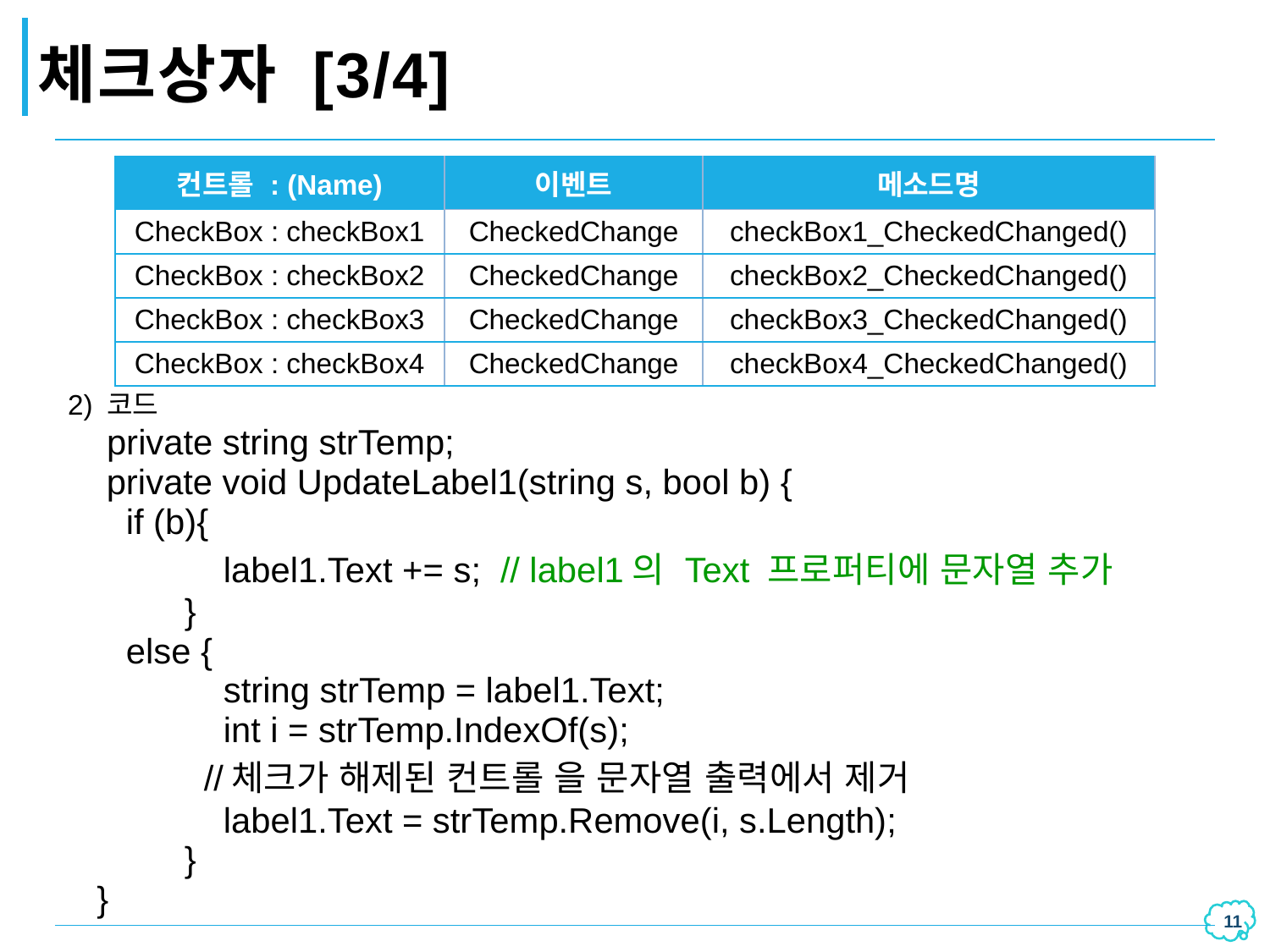

# 체크상자 [3/4]
| 2) 코드 private string strTemp; private void UpdateLabel1(string s, bool b) { if (b){ label1.Text += s; // label1의 Text 프로퍼티에 문자열 추가 } else { string strTemp = label1.Text; int i = strTemp.IndexOf(s); //체크가 해제된 컨트롤 을 문자열 출력에서 제거 label1.Text = strTemp.Remove(i, s.Length); } } |
| --- |
| 컨트롤 : (Name) | 이벤트 | 메소드명 |
| --- | --- | --- |
| CheckBox : checkBox1 | CheckedChange | checkBox1\_CheckedChanged() |
| CheckBox : checkBox2 | CheckedChange | checkBox2\_CheckedChanged() |
| CheckBox : checkBox3 | CheckedChange | checkBox3\_CheckedChanged() |
| CheckBox : checkBox4 | CheckedChange | checkBox4\_CheckedChanged() |
11